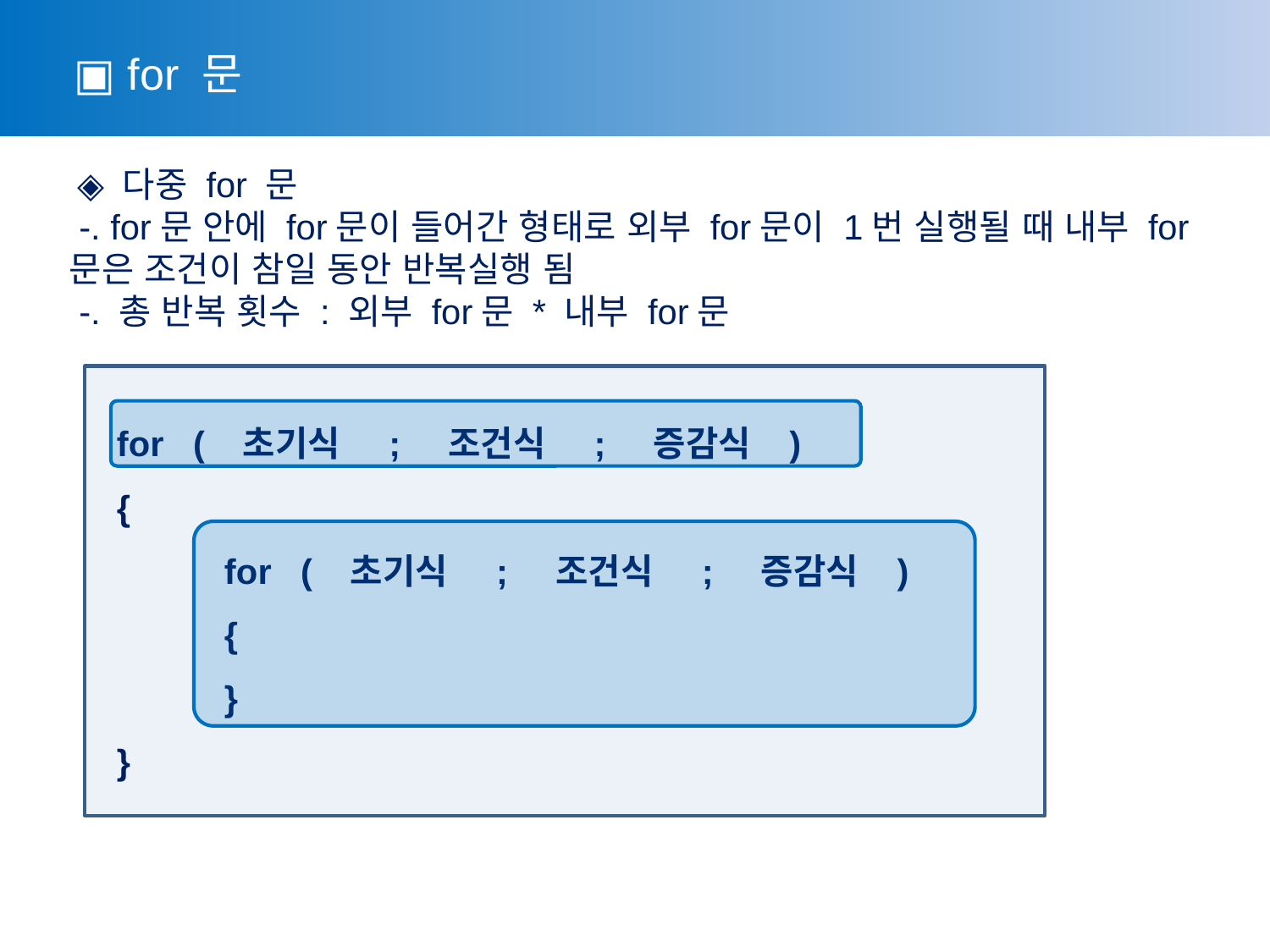

▣ for 문
 ◈ 다중 for 문
 -. for문 안에 for문이 들어간 형태로 외부 for문이 1번 실행될 때 내부 for문은 조건이 참일 동안 반복실행 됨
 -. 총 반복 횟수 : 외부 for문 * 내부 for문

  for   (   초기식    ;    조건식    ;    증감식   )
  {
	for   (   초기식    ;    조건식    ;    증감식   )
	{
	}
  }